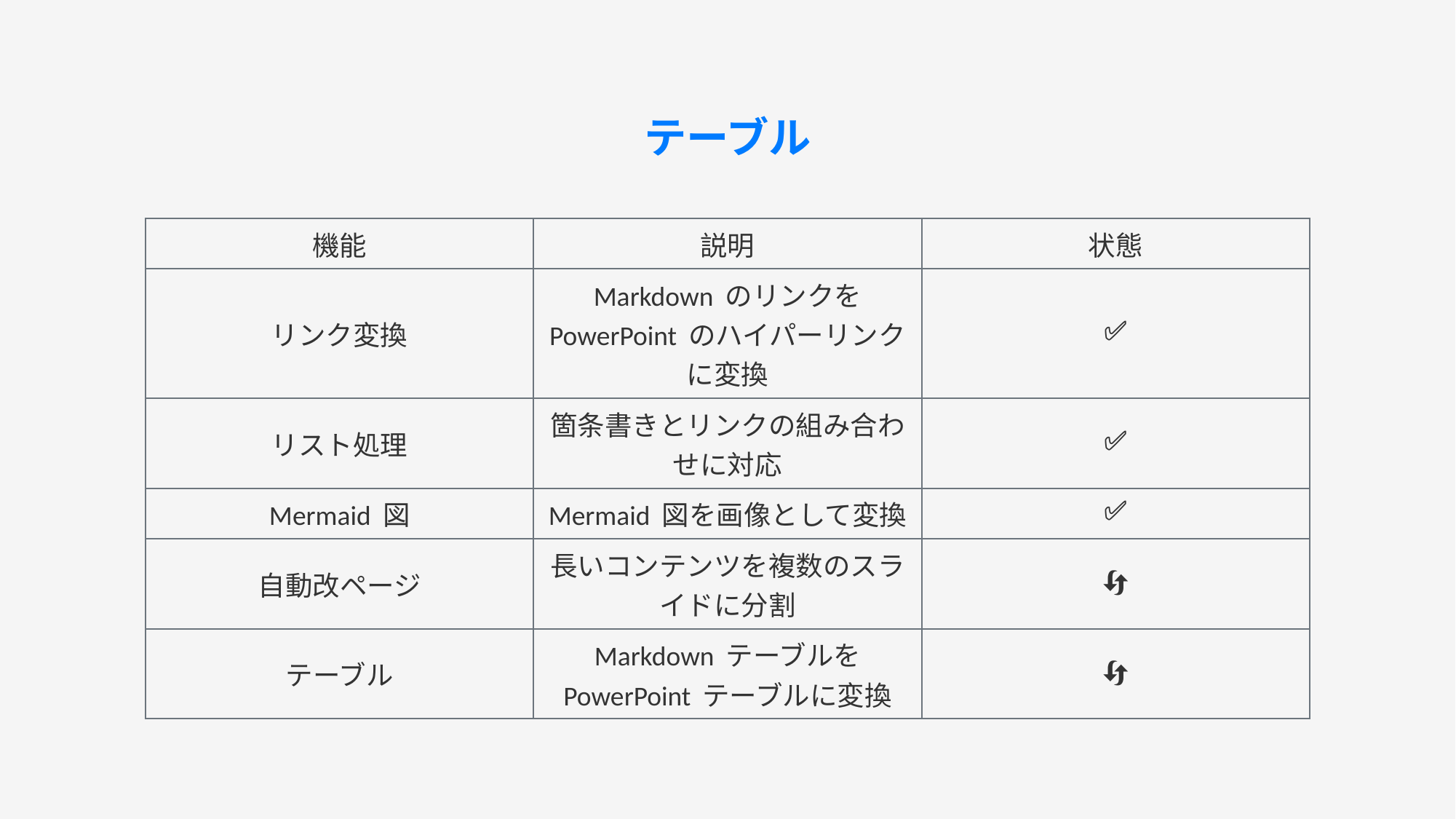

テーブル
| 機能 | 説明 | 状態 |
| --- | --- | --- |
| リンク変換 | Markdown のリンクを PowerPoint のハイパーリンクに変換 | ✅ |
| リスト処理 | 箇条書きとリンクの組み合わせに対応 | ✅ |
| Mermaid 図 | Mermaid 図を画像として変換 | ✅ |
| 自動改ページ | 長いコンテンツを複数のスライドに分割 | 🔄 |
| テーブル | Markdown テーブルを PowerPoint テーブルに変換 | 🔄 |